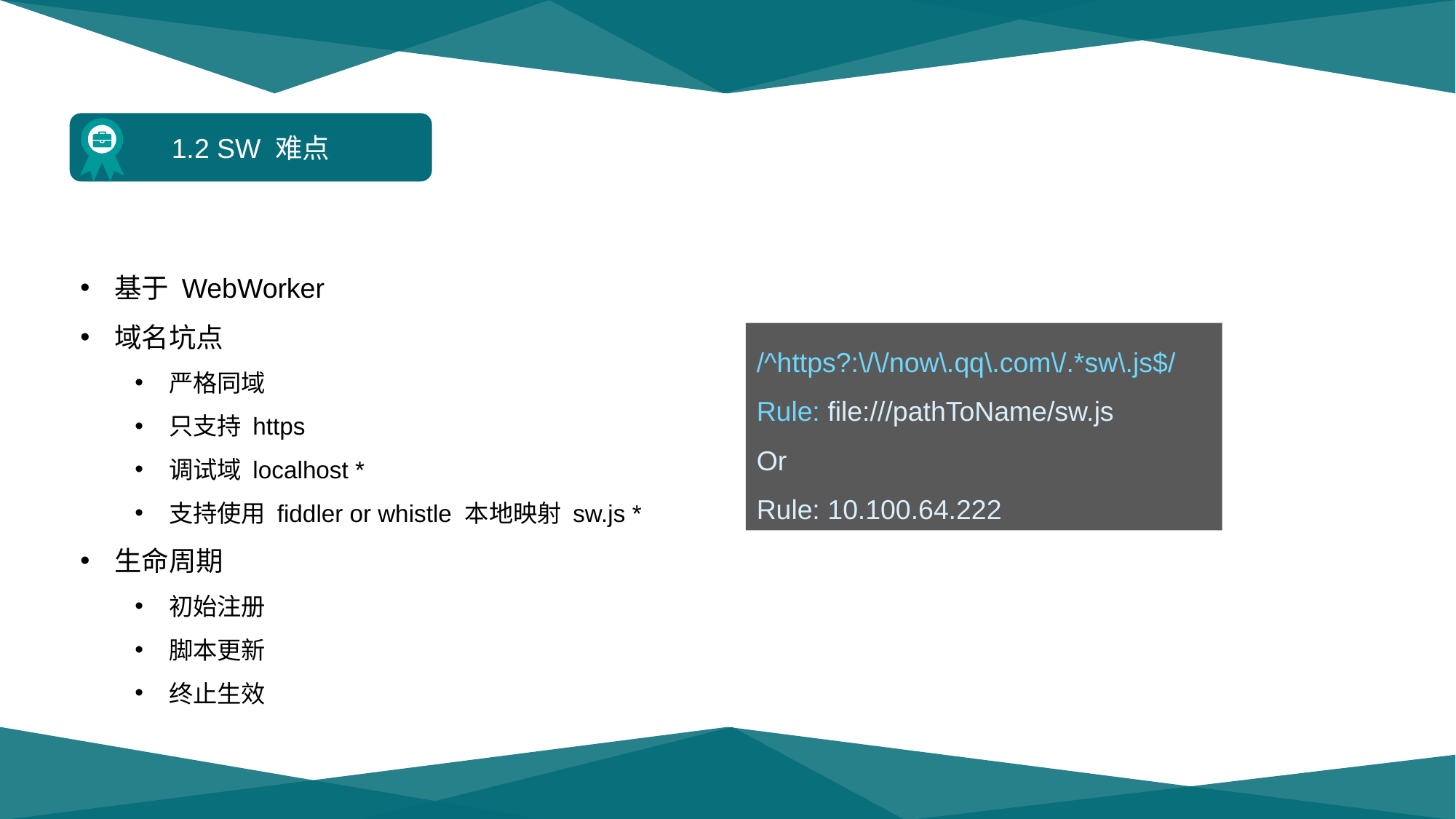

1.2 SW 难点

基于 WebWorker
域名坑点
严格同域
只支持 https
调试域 localhost *
支持使用 fiddler or whistle 本地映射 sw.js *
生命周期
初始注册
脚本更新
终止生效

/^https?:\/\/now\.qq\.com\/.*sw\.js$/
Rule: file:///pathToName/sw.js
Or
Rule: 10.100.64.222